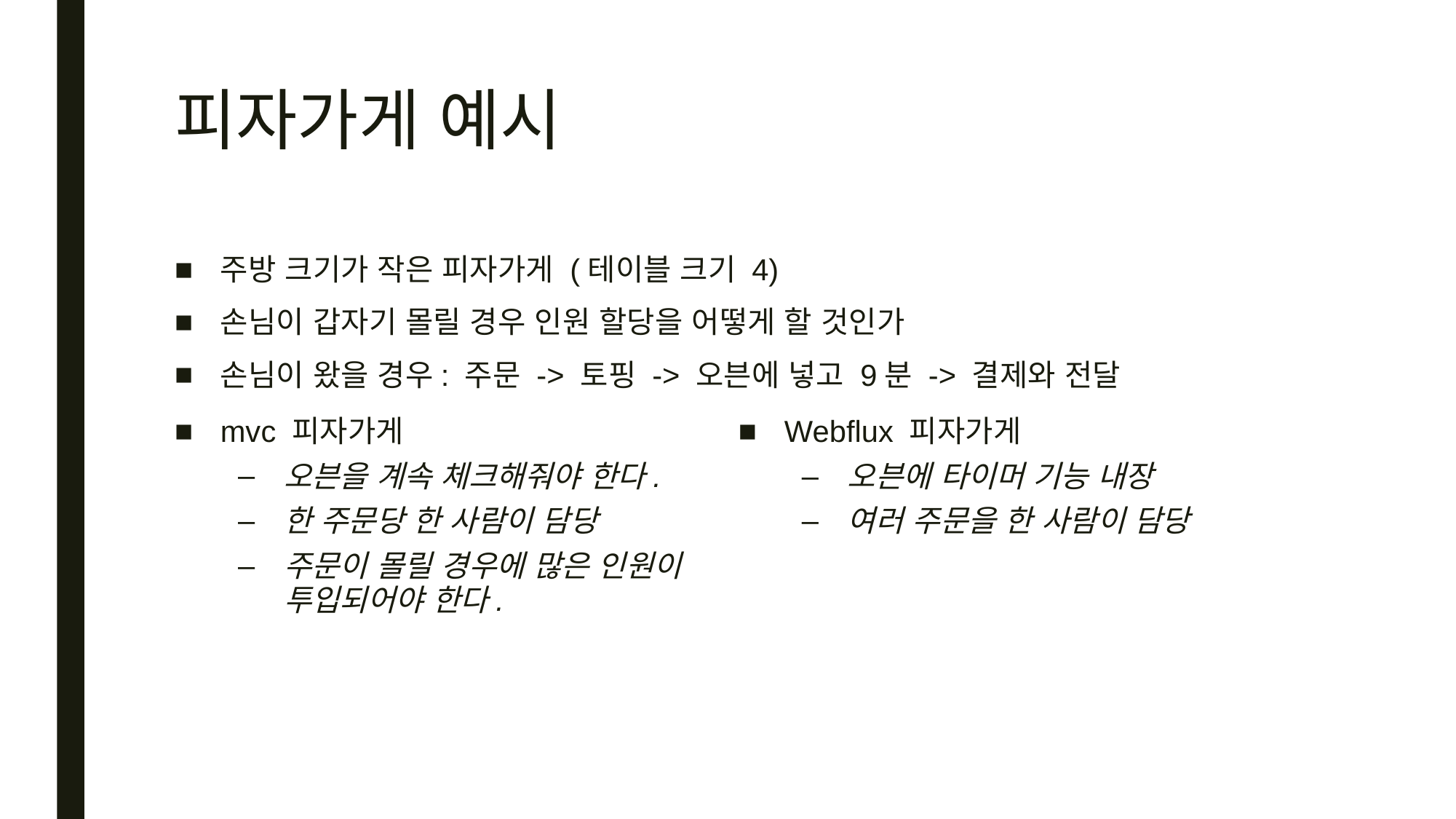

# 피자가게 예시
주방 크기가 작은 피자가게 (테이블 크기 4)
손님이 갑자기 몰릴 경우 인원 할당을 어떻게 할 것인가
손님이 왔을 경우: 주문 -> 토핑 -> 오븐에 넣고 9분 -> 결제와 전달

Webflux 피자가게
오븐에 타이머 기능 내장
여러 주문을 한 사람이 담당

mvc 피자가게
오븐을 계속 체크해줘야 한다.
한 주문당 한 사람이 담당
주문이 몰릴 경우에 많은 인원이 투입되어야 한다.